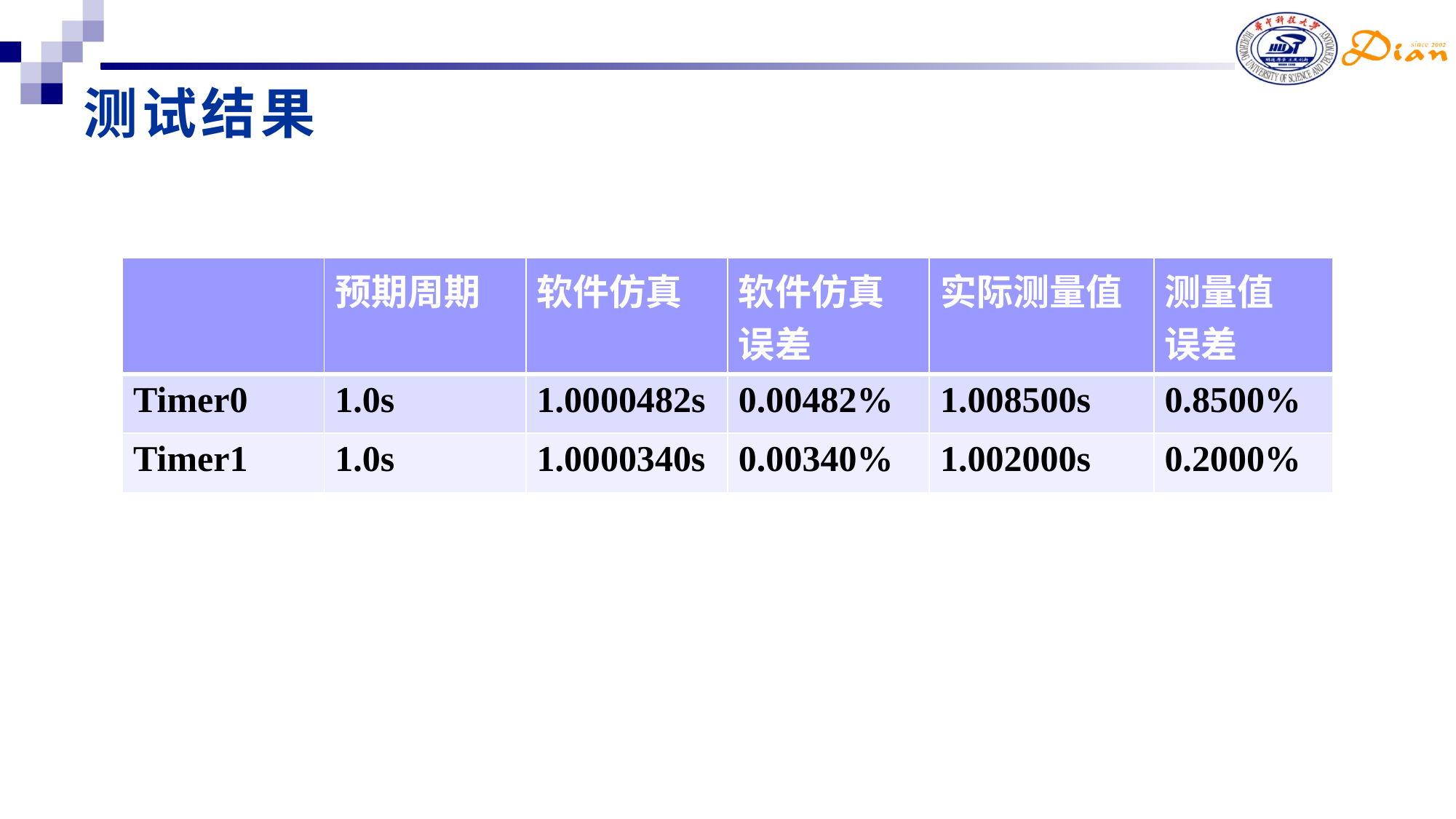

# 测试结果

|  | 预期周期 | 软件仿真 | 软件仿真误差 | 实际测量值 | 测量值 误差 |
| --- | --- | --- | --- | --- | --- |
| Timer0 | 1.0s | 1.0000482s | 0.00482% | 1.008500s | 0.8500% |
| Timer1 | 1.0s | 1.0000340s | 0.00340% | 1.002000s | 0.2000% |
4